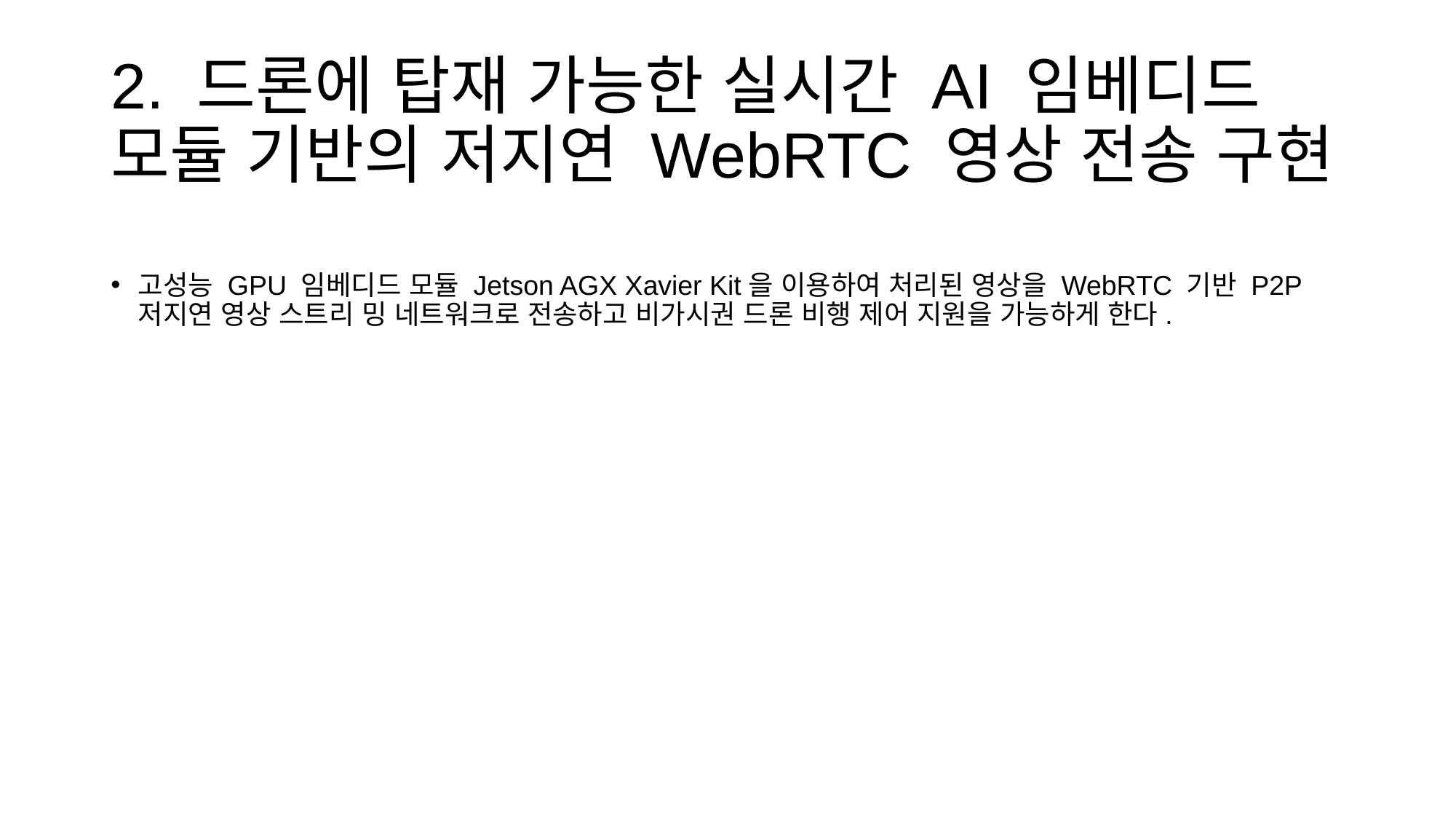

# 2. 드론에 탑재 가능한 실시간 AI 임베디드 모듈 기반의 저지연 WebRTC 영상 전송 구현

고성능 GPU 임베디드 모듈 Jetson AGX Xavier Kit을 이용하여 처리된 영상을 WebRTC 기반 P2P 저지연 영상 스트리 밍 네트워크로 전송하고 비가시권 드론 비행 제어 지원을 가능하게 한다.